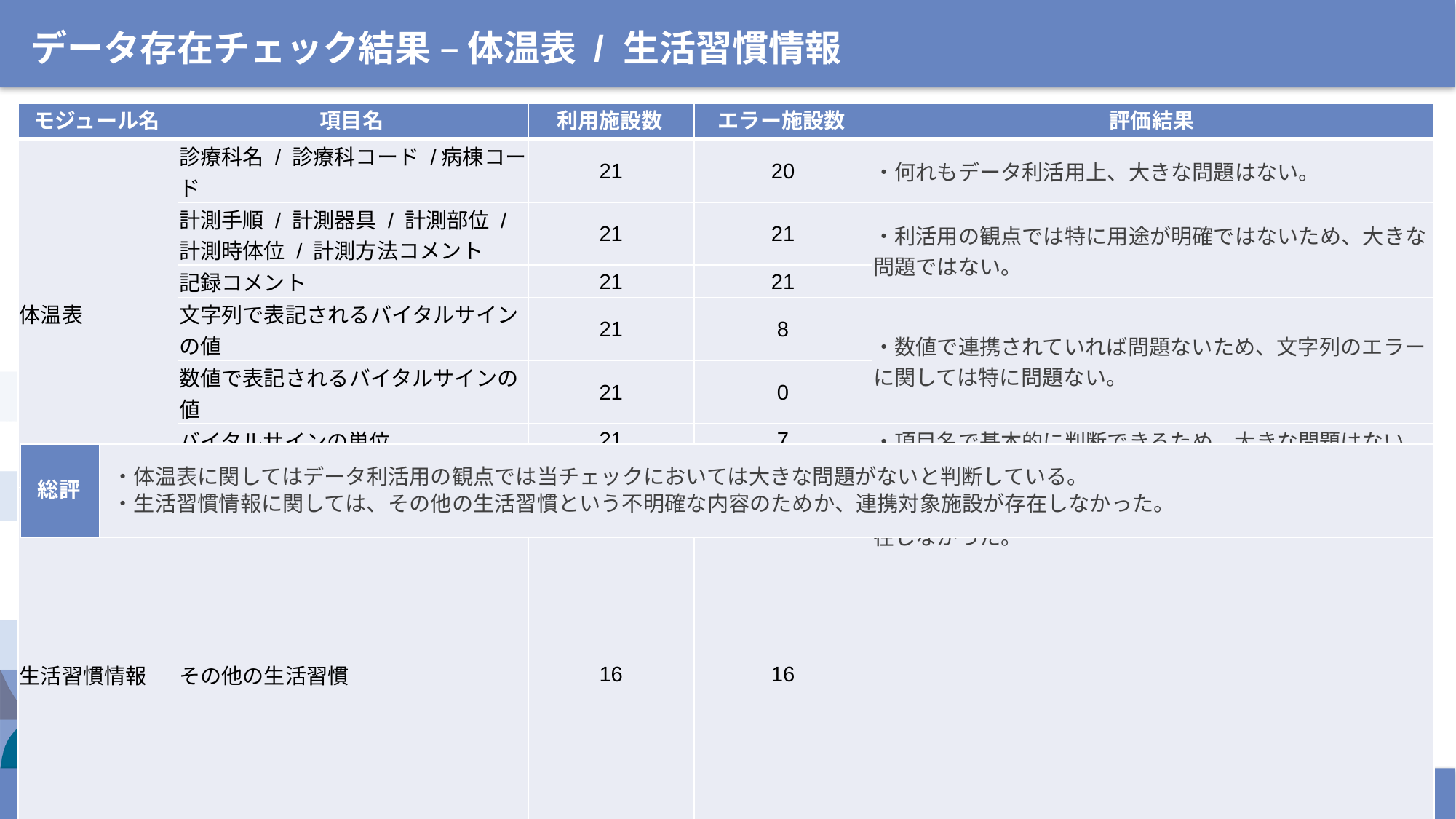

# データ存在チェック結果 – 体温表 / 生活習慣情報
| モジュール名 | 項目名 | 利用施設数 | エラー施設数 | 評価結果 |
| --- | --- | --- | --- | --- |
| 体温表 | 診療科名 / 診療科コード /病棟コード | 21 | 20 | ・何れもデータ利活用上、大きな問題はない。 |
|  | 計測手順 / 計測器具 / 計測部位 / 計測時体位 / 計測方法コメント | 21 | 21 | ・利活用の観点では特に用途が明確ではないため、大きな問題ではない。 |
|  | 記録コメント | 21 | 21 |  |
|  | 文字列で表記されるバイタルサインの値 | 21 | 8 | ・数値で連携されていれば問題ないため、文字列のエラーに関しては特に問題ない。 |
|  | 数値で表記されるバイタルサインの値 | 21 | 0 |  |
|  | バイタルサインの単位 | 21 | 7 | ・項目名で基本的に判断できるため、大きな問題はない。 |
|  | 項目コメント | 7 | 0 |  |
| 生活習慣情報 | その他の生活習慣 | 16 | 16 | ・連携内容が不明確なこともあってか、連携対象施設が存在しなかった。 |
| 総評 | ・体温表に関してはデータ利活用の観点では当チェックにおいては大きな問題がないと判断している。 ・生活習慣情報に関しては、その他の生活習慣という不明確な内容のためか、連携対象施設が存在しなかった。 |
| --- | --- |